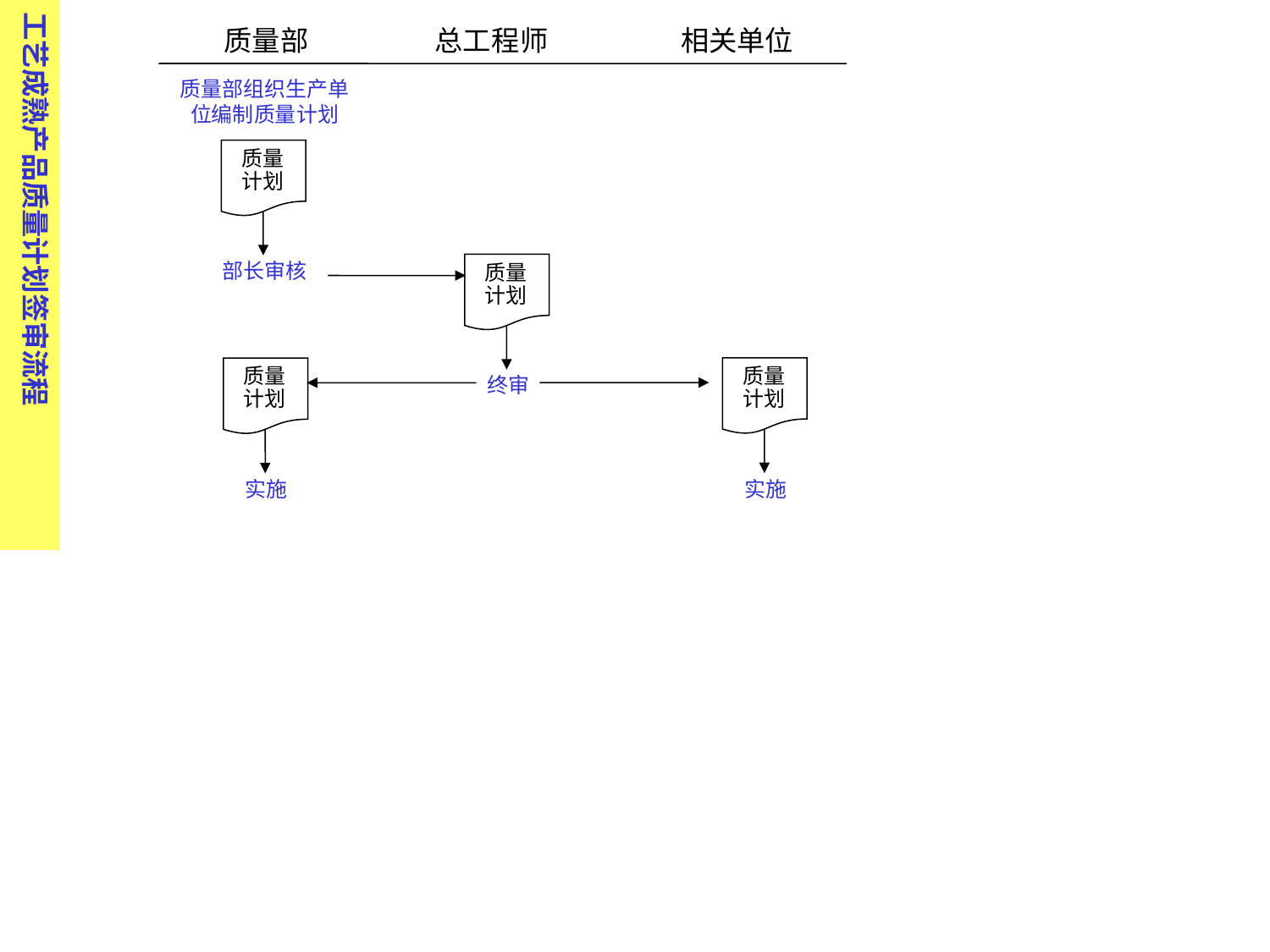

工艺成熟产品质量计划签审流程
质量部                    总工程师                     相关单位

质量部组织生产单位编制质量计划

质量计划

部长审核

质量计划

质量计划
质量计划
终审

实施
实施
57